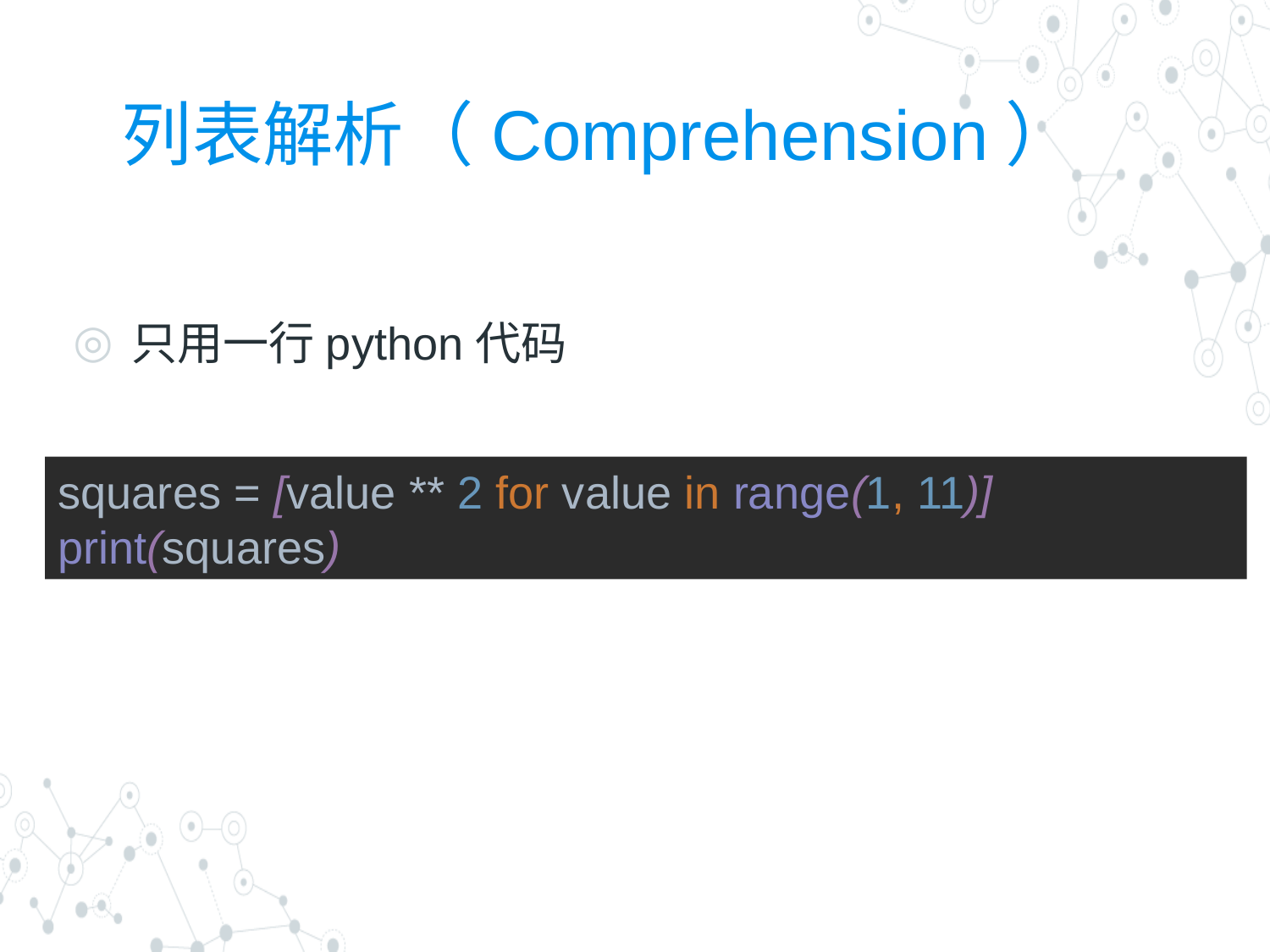

# 列表解析（Comprehension）
只用一行python代码
squares = [value ** 2 for value in range(1, 11)]
print(squares)